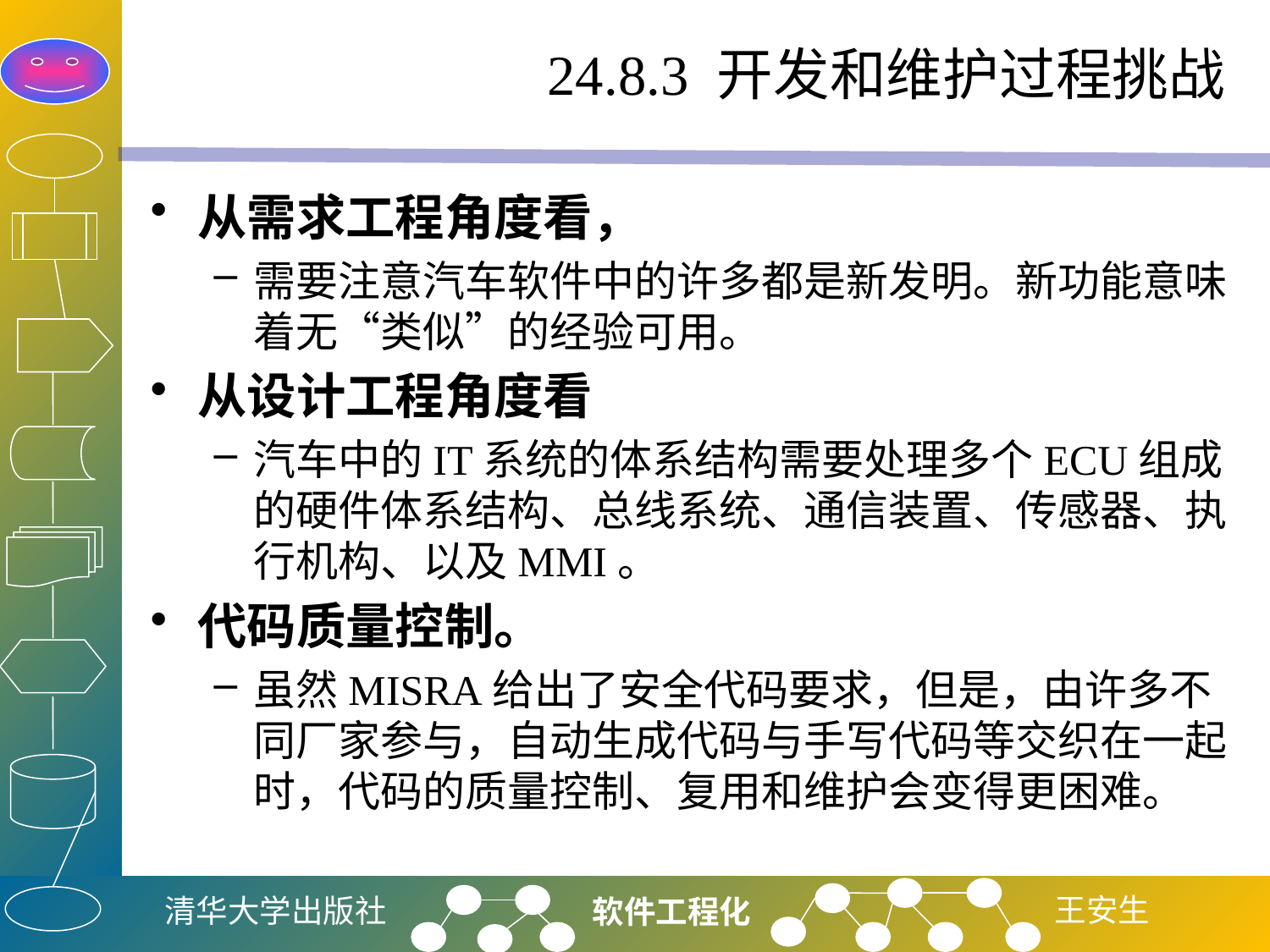

# 24.8.3 开发和维护过程挑战
从需求工程角度看，
需要注意汽车软件中的许多都是新发明。新功能意味着无“类似”的经验可用。
从设计工程角度看
汽车中的IT系统的体系结构需要处理多个ECU组成的硬件体系结构、总线系统、通信装置、传感器、执行机构、以及MMI。
代码质量控制。
虽然MISRA给出了安全代码要求，但是，由许多不同厂家参与，自动生成代码与手写代码等交织在一起时，代码的质量控制、复用和维护会变得更困难。